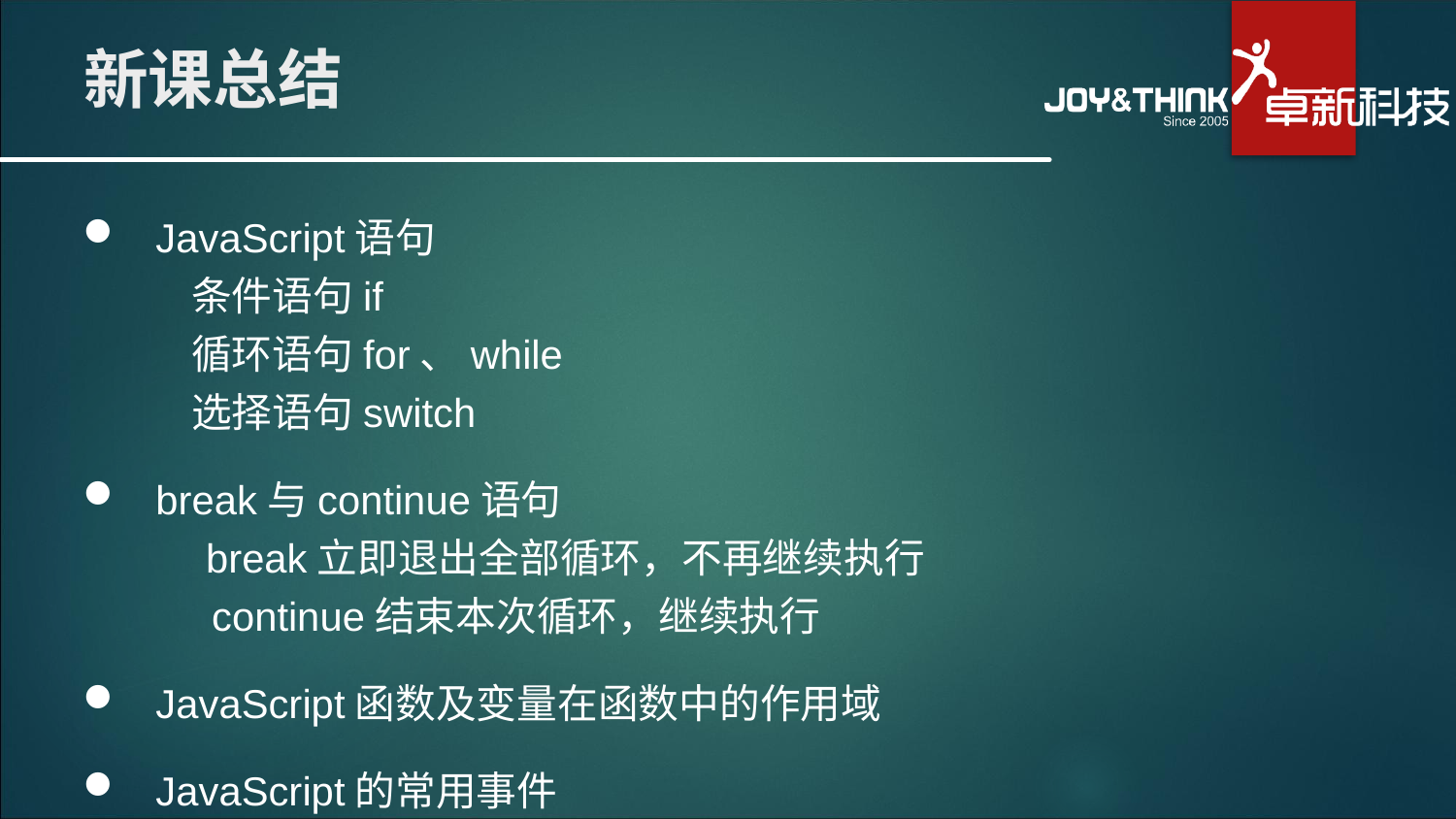

# 新课总结
JavaScript语句
           条件语句if
           循环语句for、while
           选择语句switch
break与continue语句
           break立即退出全部循环，不再继续执行
	     continue结束本次循环，继续执行
JavaScript函数及变量在函数中的作用域
JavaScript的常用事件